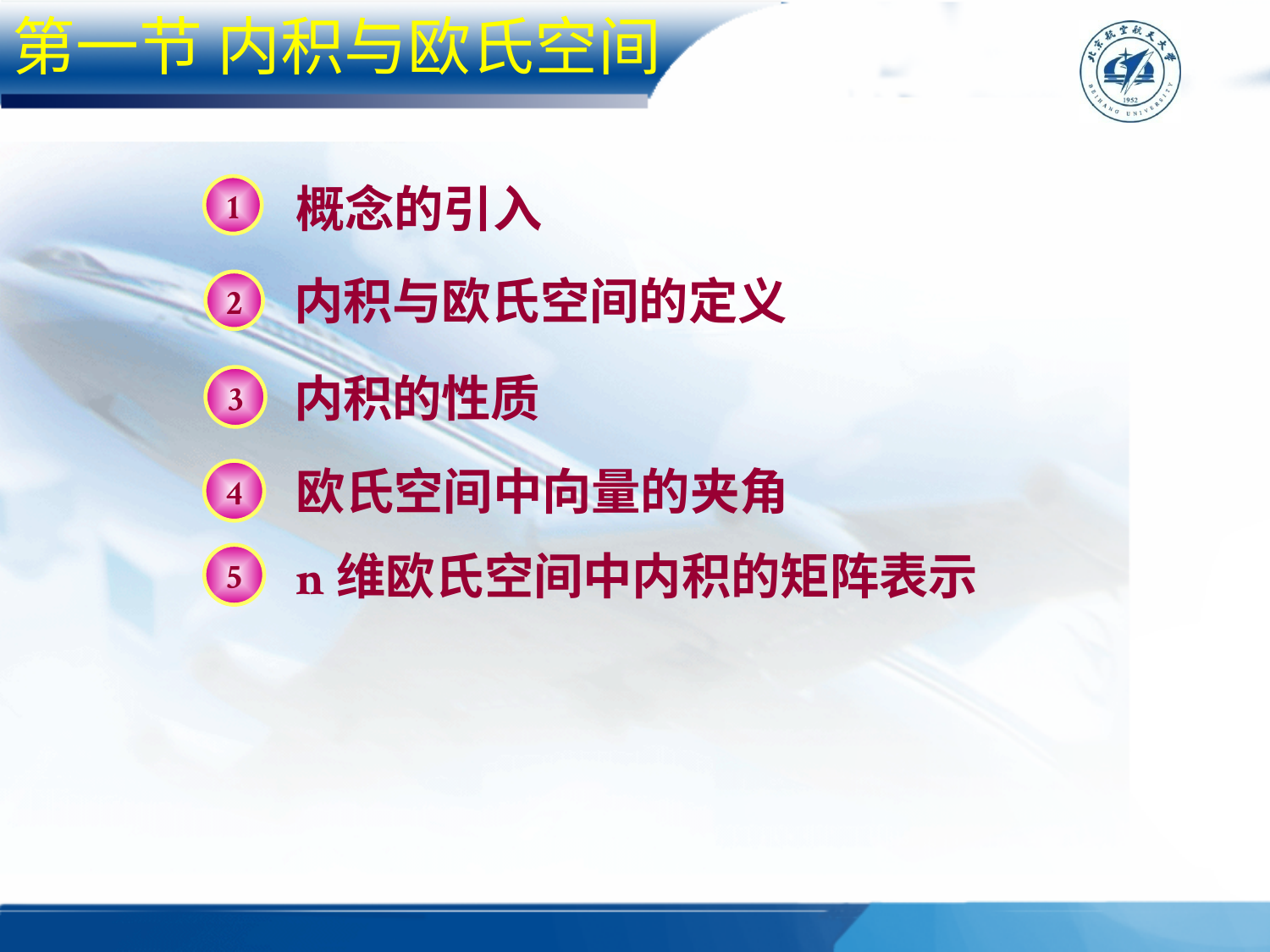

第一节 内积与欧氏空间
概念的引入
1
内积与欧氏空间的定义
2
内积的性质
3
欧氏空间中向量的夹角
4
n维欧氏空间中内积的矩阵表示
5